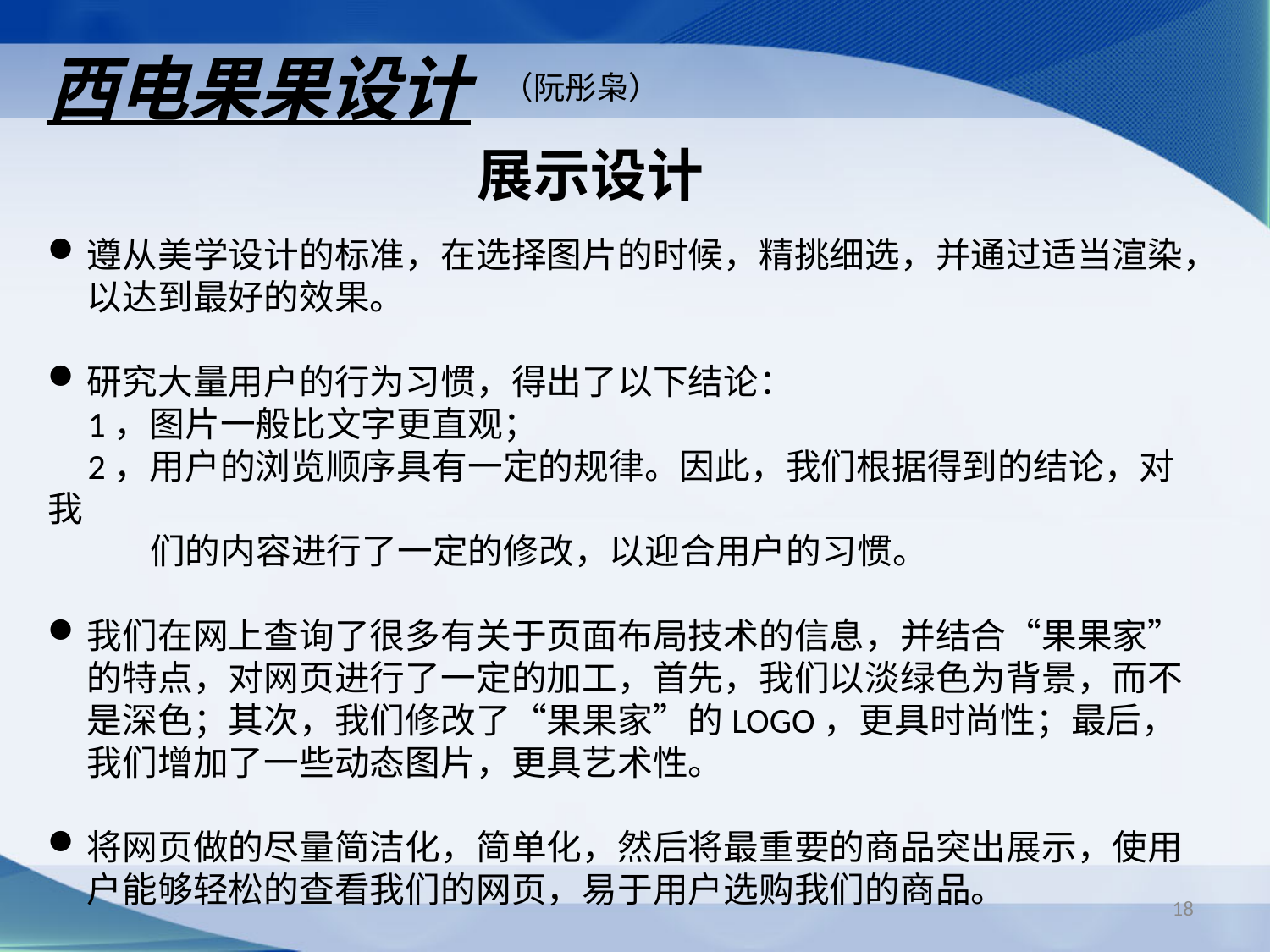

西电果果设计
（阮彤枭）
展示设计
遵从美学设计的标准，在选择图片的时候，精挑细选，并通过适当渲染，以达到最好的效果。

研究大量用户的行为习惯，得出了以下结论：
     1，图片一般比文字更直观；
     2，用户的浏览顺序具有一定的规律。因此，我们根据得到的结论，对我
            们的内容进行了一定的修改，以迎合用户的习惯。

我们在网上查询了很多有关于页面布局技术的信息，并结合“果果家”的特点，对网页进行了一定的加工，首先，我们以淡绿色为背景，而不是深色；其次，我们修改了“果果家”的LOGO，更具时尚性；最后，我们增加了一些动态图片，更具艺术性。

将网页做的尽量简洁化，简单化，然后将最重要的商品突出展示，使用户能够轻松的查看我们的网页，易于用户选购我们的商品。

18